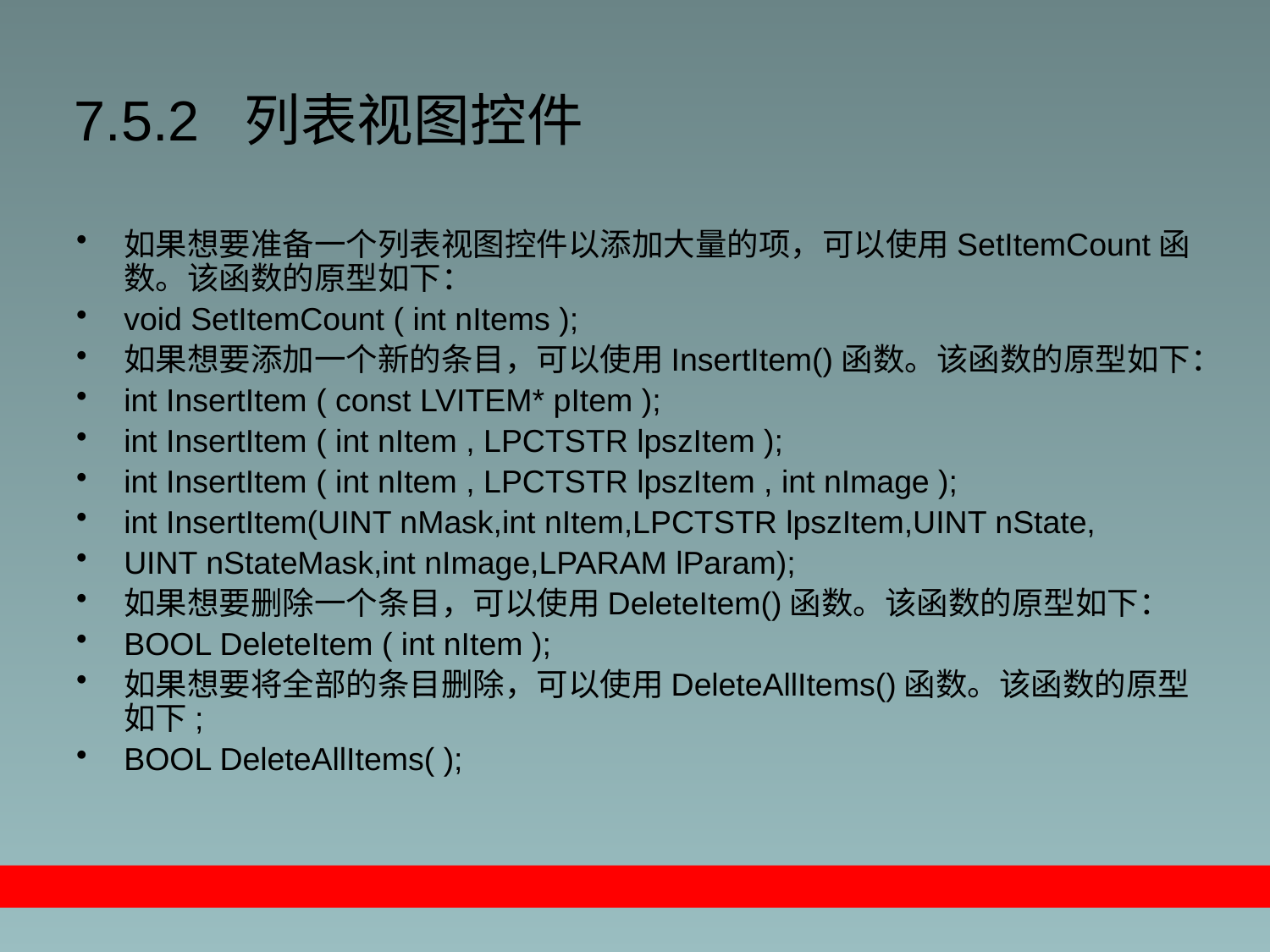

# 7.5.2  列表视图控件
如果想要准备一个列表视图控件以添加大量的项，可以使用SetItemCount函数。该函数的原型如下：
void SetItemCount ( int nItems );
如果想要添加一个新的条目，可以使用InsertItem()函数。该函数的原型如下：
int InsertItem ( const LVITEM* pItem );
int InsertItem ( int nItem , LPCTSTR lpszItem );
int InsertItem ( int nItem , LPCTSTR lpszItem , int nImage );
int InsertItem(UINT nMask,int nItem,LPCTSTR lpszItem,UINT nState,
UINT nStateMask,int nImage,LPARAM lParam);
如果想要删除一个条目，可以使用DeleteItem()函数。该函数的原型如下：
BOOL DeleteItem ( int nItem );
如果想要将全部的条目删除，可以使用DeleteAllItems()函数。该函数的原型如下;
BOOL DeleteAllItems( );